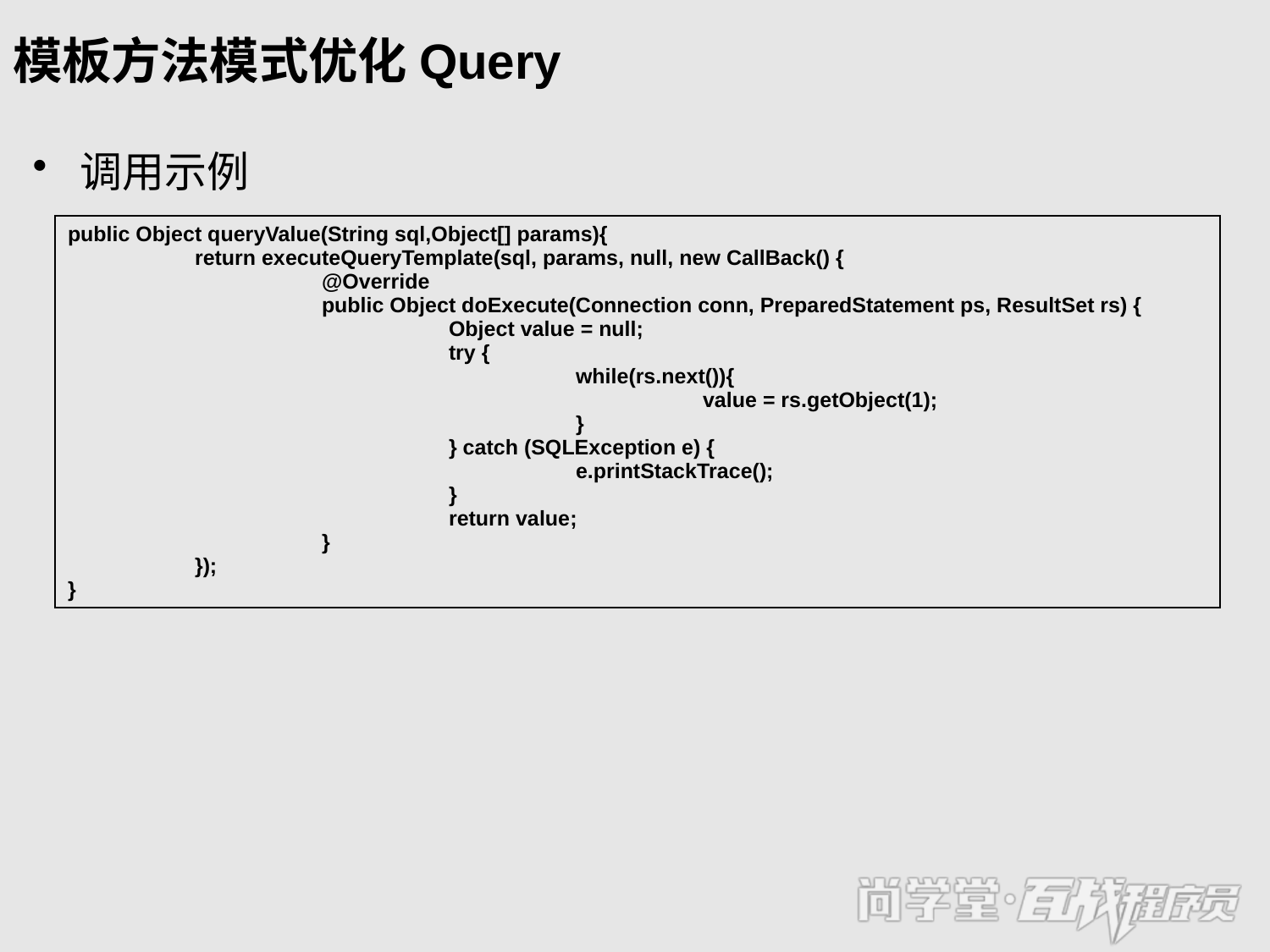

# 模板方法模式优化Query
调用示例

| public Object queryValue(String sql,Object[] params){ return executeQueryTemplate(sql, params, null, new CallBack() { @Override public Object doExecute(Connection conn, PreparedStatement ps, ResultSet rs) { Object value = null; try { while(rs.next()){ value = rs.getObject(1); } } catch (SQLException e) { e.printStackTrace(); } return value; } }); } |
| --- |